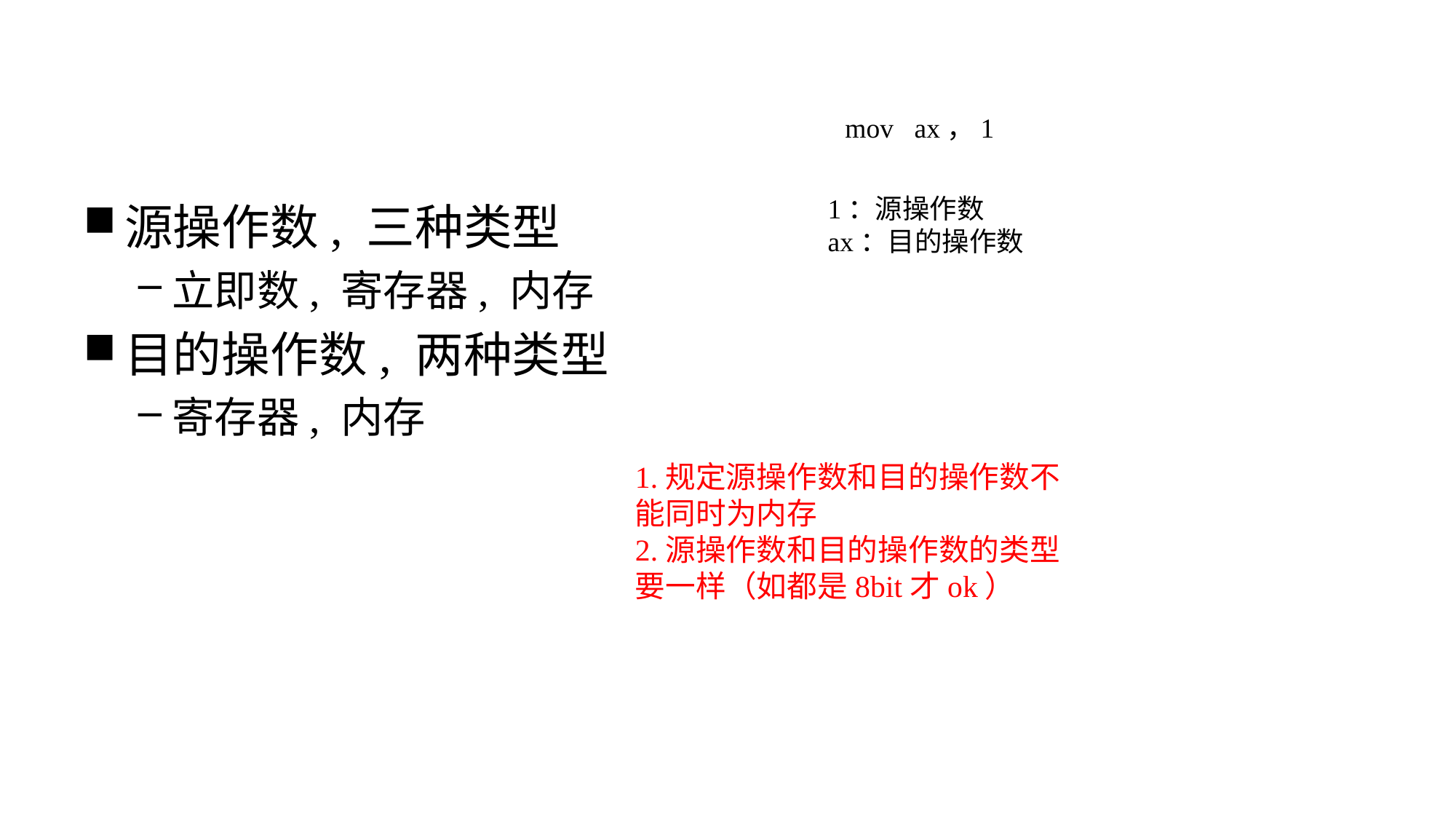

#
mov   ax，1
1：源操作数
ax：目的操作数
源操作数, 三种类型
立即数, 寄存器, 内存
目的操作数, 两种类型
寄存器, 内存
1.规定源操作数和目的操作数不能同时为内存
2.源操作数和目的操作数的类型要一样（如都是8bit才ok）